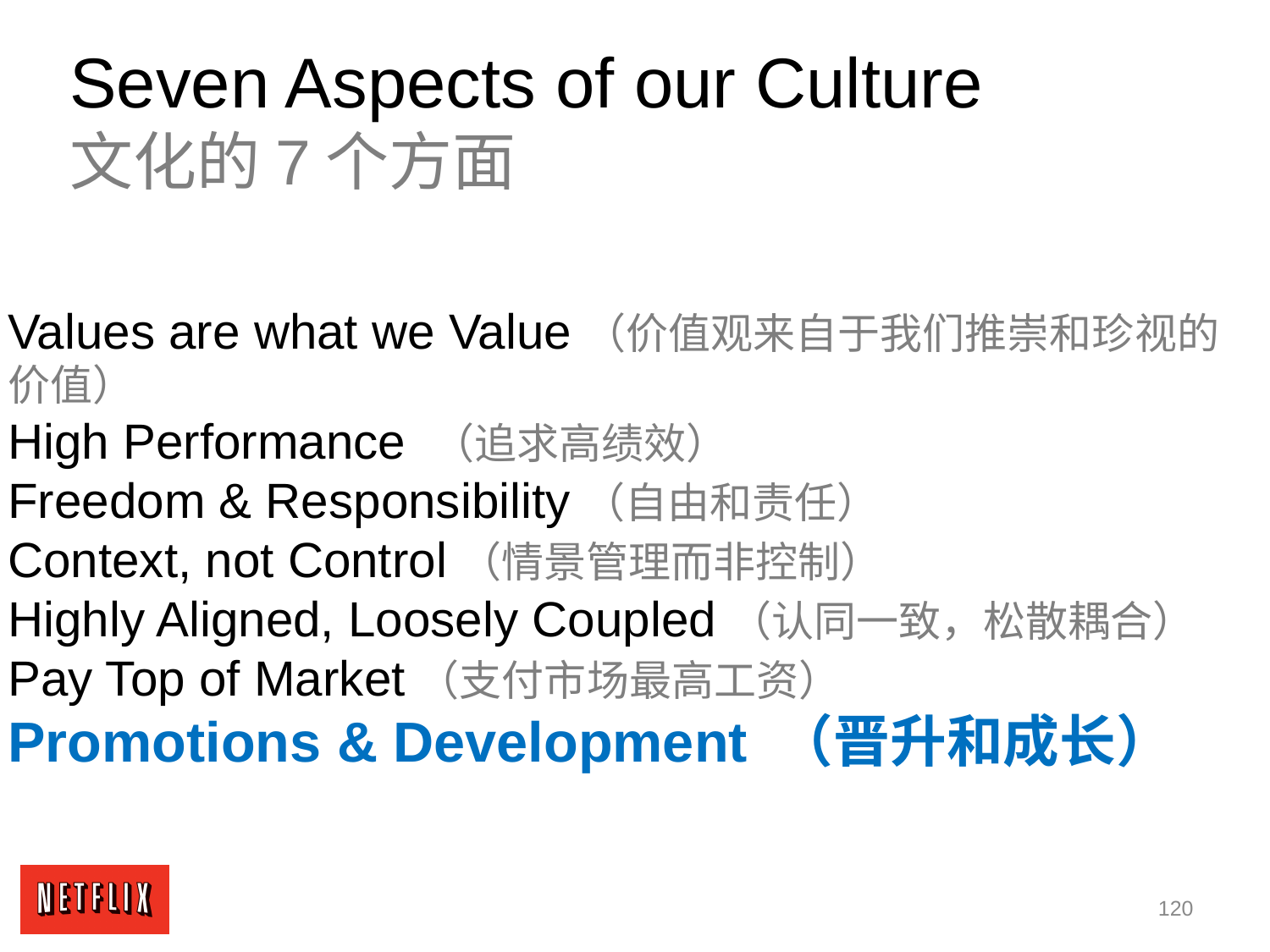

Seven Aspects of our Culture
文化的7个方面
Values are what we Value（价值观来自于我们推崇和珍视的价值）
High Performance （追求高绩效）
Freedom & Responsibility（自由和责任）
Context, not Control（情景管理而非控制）
Highly Aligned, Loosely Coupled（认同一致，松散耦合）
Pay Top of Market（支付市场最高工资）
Promotions & Development （晋升和成长）
120